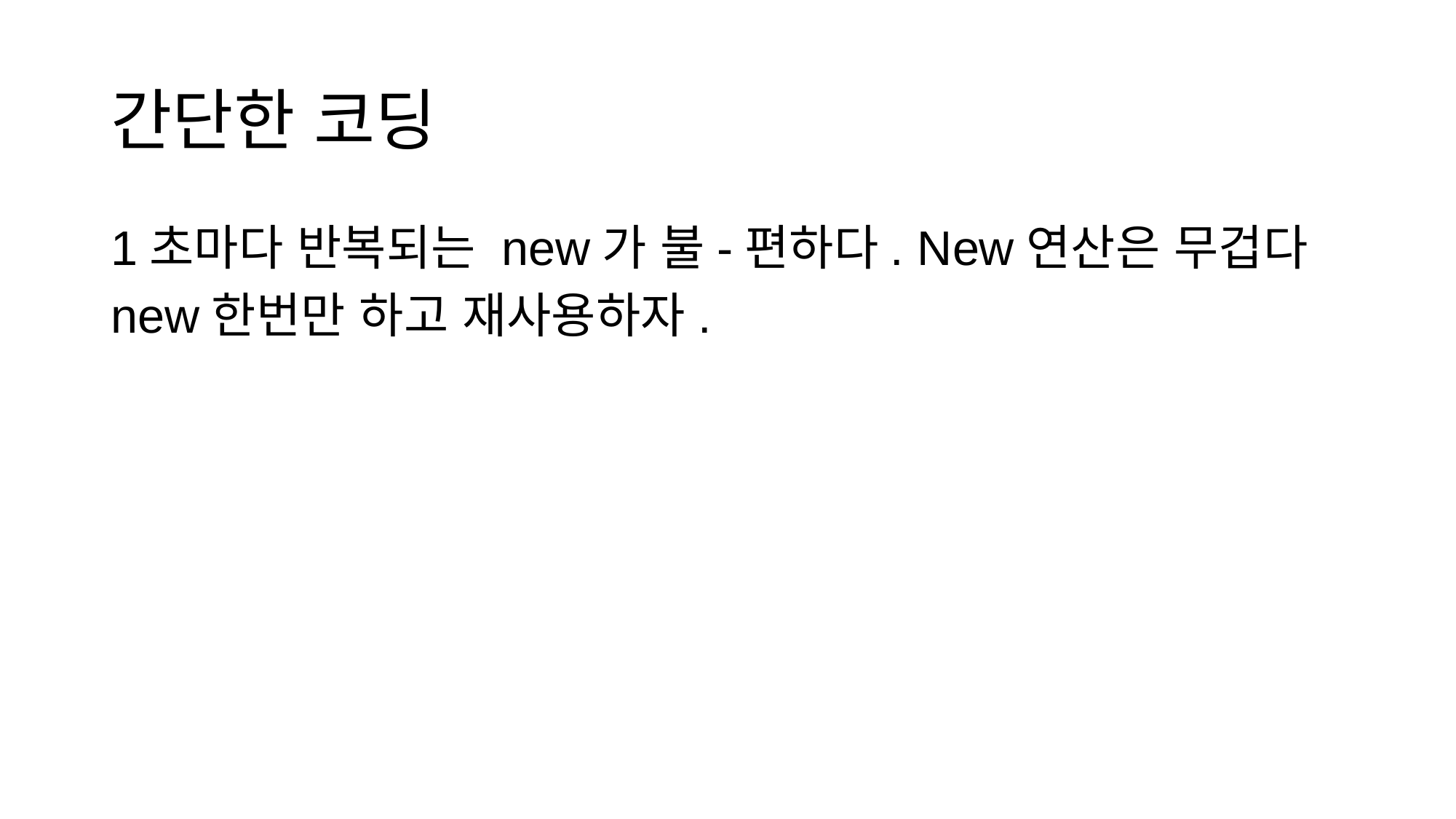

# 간단한 코딩
1초마다 반복되는 new가 불-편하다. New연산은 무겁다
new한번만 하고 재사용하자.